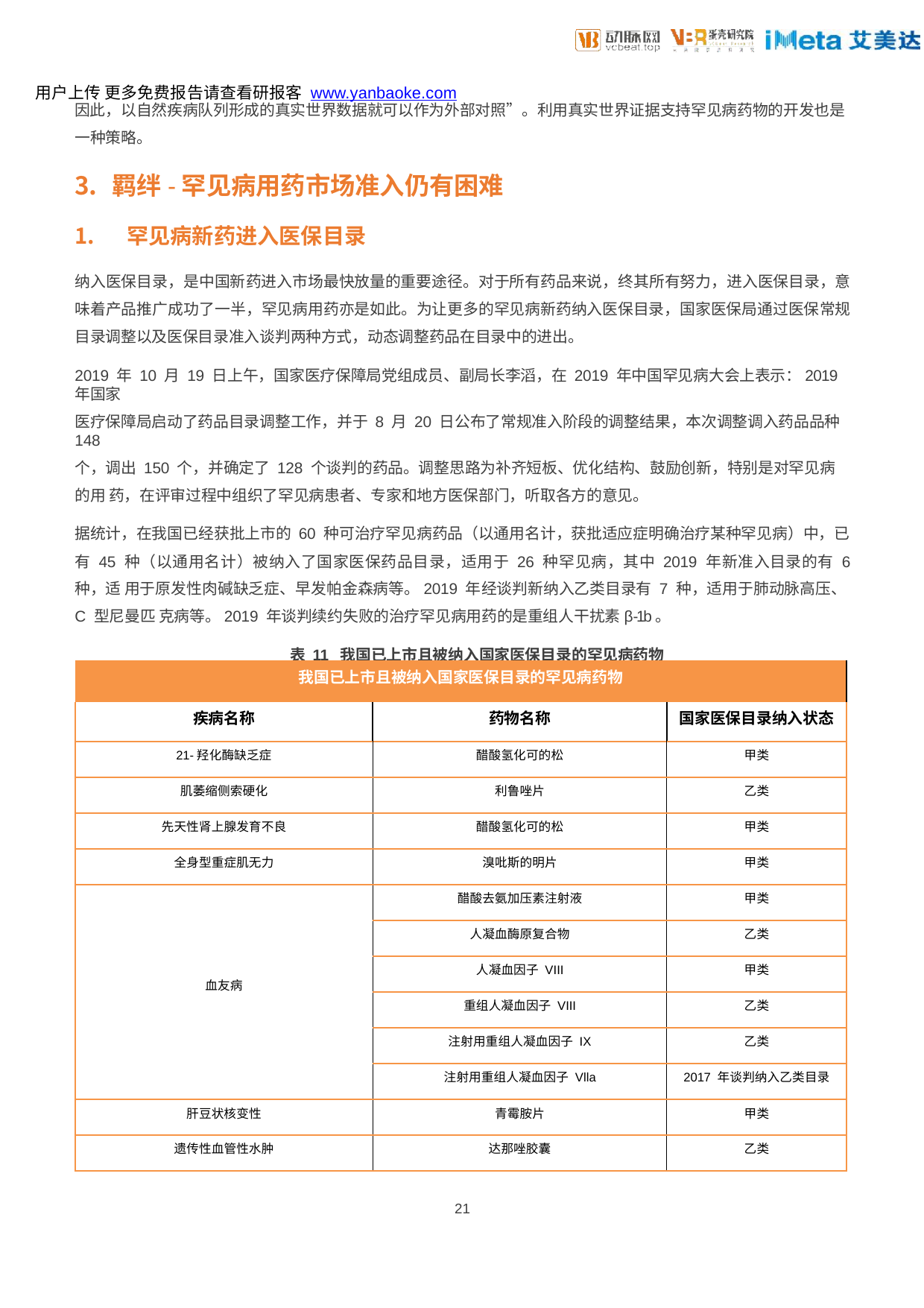

用户上传 更多免费报告请查看研报客 www.yanbaoke.com
因此，以自然疾病队列形成的真实世界数据就可以作为外部对照”。利用真实世界证据支持罕见病药物的开发也是
一种策略。
羁绊-罕见病用药市场准入仍有困难

罕见病新药进入医保目录
纳入医保目录，是中国新药进入市场最快放量的重要途径。对于所有药品来说，终其所有努力，进入医保目录，意 味着产品推广成功了一半，罕见病用药亦是如此。为让更多的罕见病新药纳入医保目录，国家医保局通过医保常规 目录调整以及医保目录准入谈判两种方式，动态调整药品在目录中的进出。

2019 年 10 月 19 日上午，国家医疗保障局党组成员、副局长李滔，在 2019 年中国罕见病大会上表示：2019 年国家
医疗保障局启动了药品目录调整工作，并于 8 月 20 日公布了常规准入阶段的调整结果，本次调整调入药品品种 148
个，调出 150 个，并确定了 128 个谈判的药品。调整思路为补齐短板、优化结构、鼓励创新，特别是对罕见病的用 药，在评审过程中组织了罕见病患者、专家和地方医保部门，听取各方的意见。

据统计，在我国已经获批上市的 60 种可治疗罕见病药品（以通用名计，获批适应症明确治疗某种罕见病）中，已
有 45 种（以通用名计）被纳入了国家医保药品目录，适用于 26 种罕见病，其中 2019 年新准入目录的有 6 种，适 用于原发性肉碱缺乏症、早发帕金森病等。2019 年经谈判新纳入乙类目录有 7 种，适用于肺动脉高压、C 型尼曼匹 克病等。2019 年谈判续约失败的治疗罕见病用药的是重组人干扰素β-1b。

表 11 我国已上市且被纳入国家医保目录的罕见病药物
| 我国已上市且被纳入国家医保目录的罕见病药物 |  |  |
| --- | --- | --- |
| 疾病名称 | 药物名称 | 国家医保目录纳入状态 |
| 21-羟化酶缺乏症 | 醋酸氢化可的松 | 甲类 |
| 肌萎缩侧索硬化 | 利鲁唑片 | 乙类 |
| 先天性肾上腺发育不良 | 醋酸氢化可的松 | 甲类 |
| 全身型重症肌无力 | 溴吡斯的明片 | 甲类 |
| 血友病 | 醋酸去氨加压素注射液 | 甲类 |
|  | 人凝血酶原复合物 | 乙类 |
|  | 人凝血因子 VIII | 甲类 |
|  | 重组人凝血因子 VIII | 乙类 |
|  | 注射用重组人凝血因子 IX | 乙类 |
|  | 注射用重组人凝血因子 Vlla | 2017 年谈判纳入乙类目录 |
| 肝豆状核变性 | 青霉胺片 | 甲类 |
| 遗传性血管性水肿 | 达那唑胶囊 | 乙类 |
21